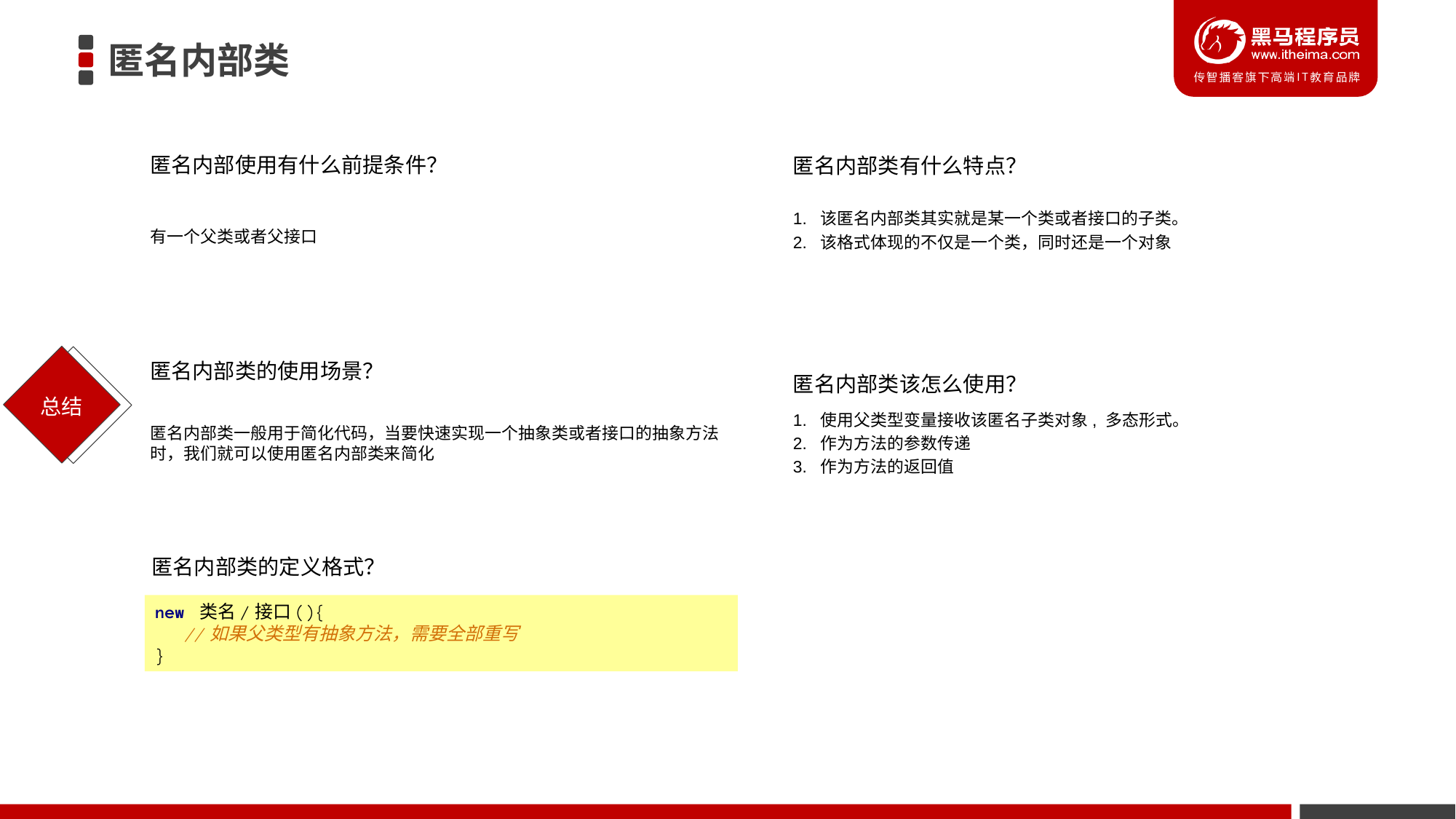

# 匿名内部类
匿名内部使用有什么前提条件？
匿名内部类有什么特点？
该匿名内部类其实就是某一个类或者接口的子类。
该格式体现的不仅是一个类，同时还是一个对象
有一个父类或者父接口
匿名内部类的使用场景？
匿名内部类该怎么使用？
匿名内部类一般用于简化代码，当要快速实现一个抽象类或者接口的抽象方法时，我们就可以使用匿名内部类来简化
使用父类型变量接收该匿名子类对象, 多态形式。
作为方法的参数传递
作为方法的返回值
匿名内部类的定义格式？
new 类名/接口(){
   //如果父类型有抽象方法，需要全部重写
}